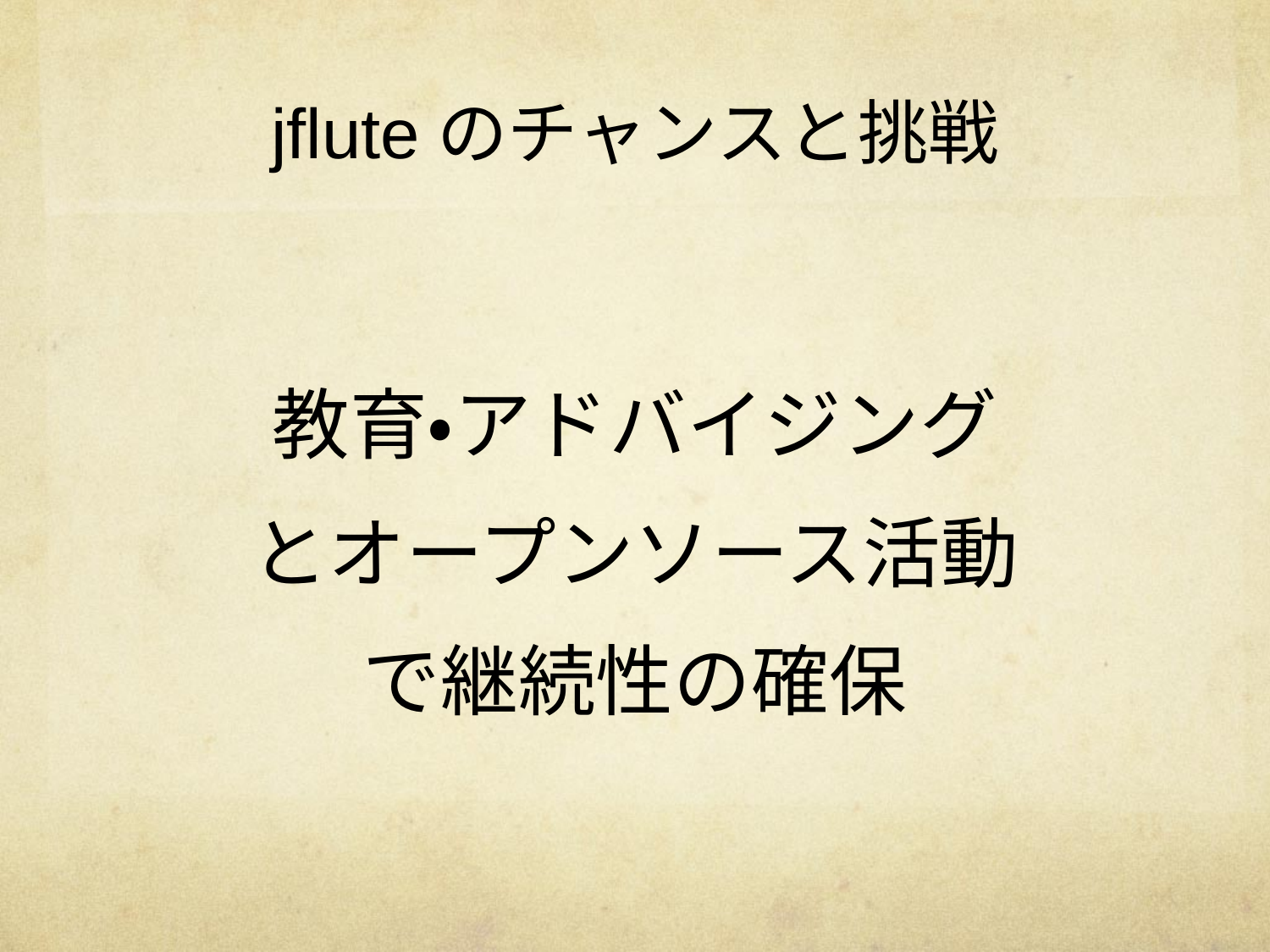

# jfluteのチャンスと挑戦

教育・アドバイジング
とオープンソース活動
で継続性の確保